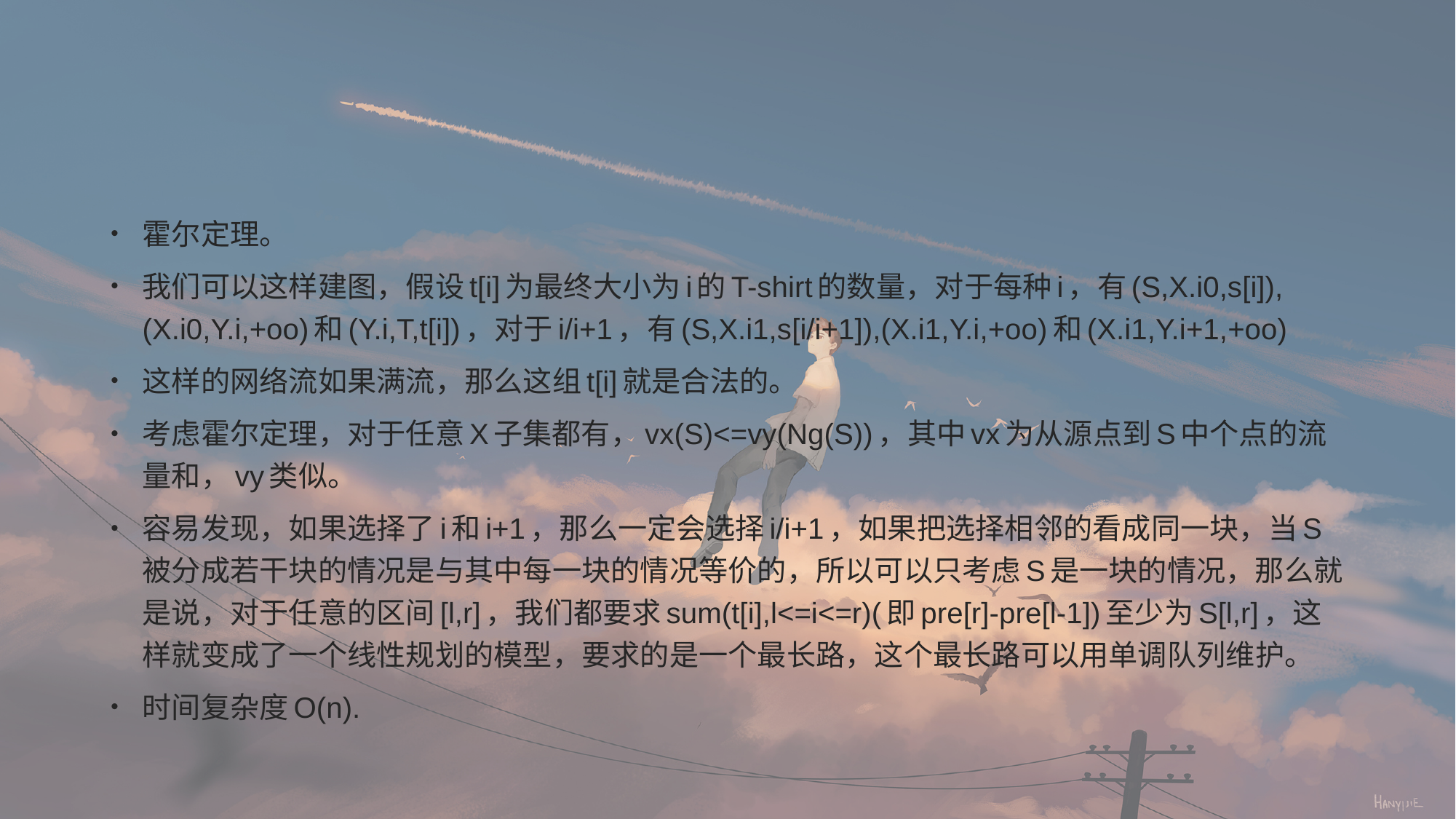

#
霍尔定理。
我们可以这样建图，假设t[i]为最终大小为i的T-shirt的数量，对于每种i，有(S,X.i0,s[i]),(X.i0,Y.i,+oo)和(Y.i,T,t[i])，对于i/i+1，有(S,X.i1,s[i/i+1]),(X.i1,Y.i,+oo)和(X.i1,Y.i+1,+oo)
这样的网络流如果满流，那么这组t[i]就是合法的。
考虑霍尔定理，对于任意X子集都有，vx(S)<=vy(Ng(S))，其中vx为从源点到S中个点的流量和，vy类似。
容易发现，如果选择了i和i+1，那么一定会选择i/i+1，如果把选择相邻的看成同一块，当S被分成若干块的情况是与其中每一块的情况等价的，所以可以只考虑S是一块的情况，那么就是说，对于任意的区间[l,r]，我们都要求sum(t[i],l<=i<=r)(即pre[r]-pre[l-1])至少为S[l,r]，这样就变成了一个线性规划的模型，要求的是一个最长路，这个最长路可以用单调队列维护。
时间复杂度O(n).